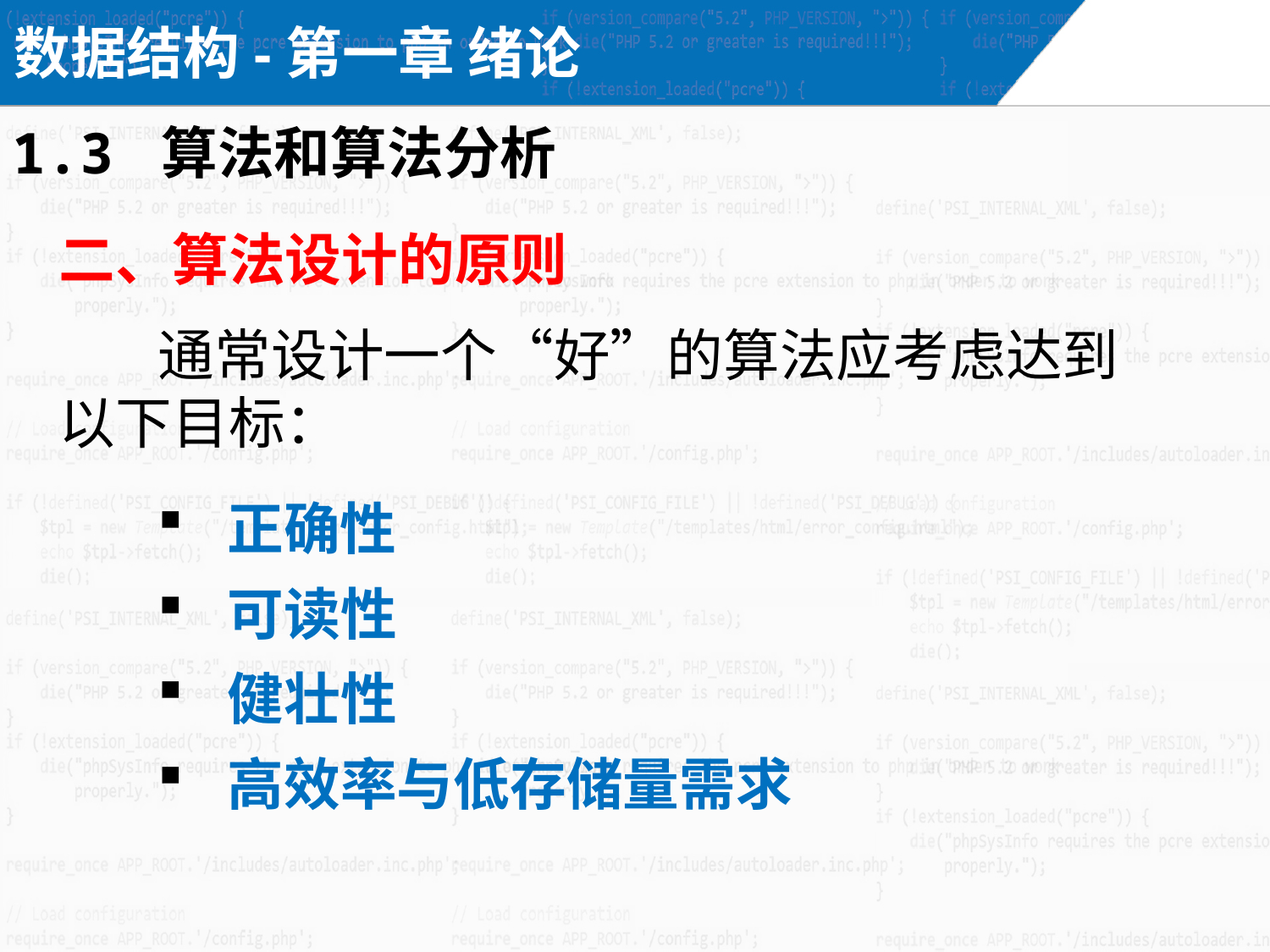

数据结构-第一章 绪论
1.3 算法和算法分析
二、算法设计的原则
通常设计一个“好”的算法应考虑达到以下目标：
  正确性
  可读性
  健壮性
  高效率与低存储量需求